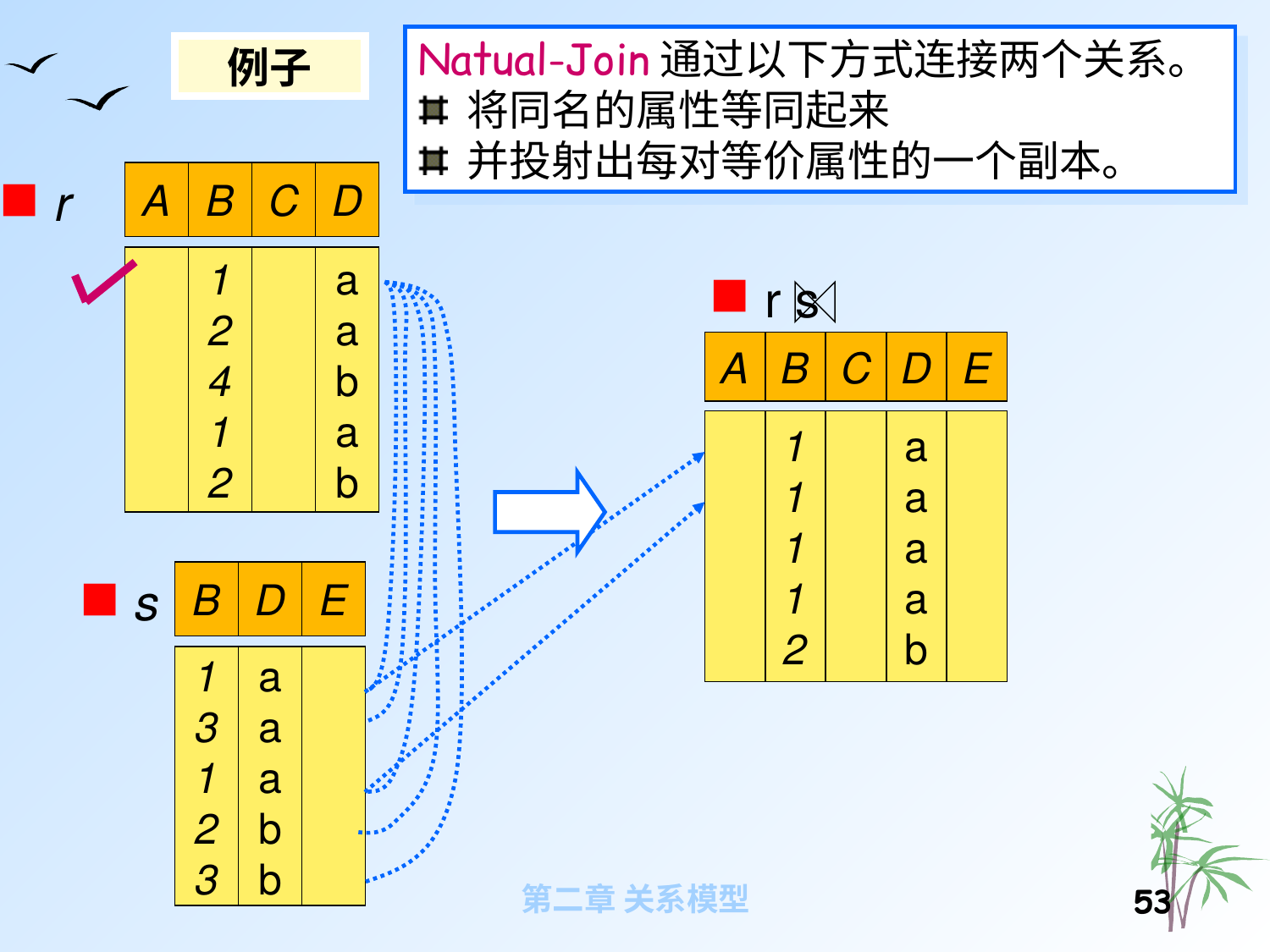

Natual-Join通过以下方式连接两个关系。
 将同名的属性等同起来
 并投射出每对等价属性的一个副本。
例子
A
B
C
D

1
2
4
1
2

a
a
b
a
b
r

r s

A
B
C
D
E

1
1
1
1
2

a
a
a
a
b

B
D
E
1
3
1
2
3
a
a
a
b
b

s
第二章 关系模型
53